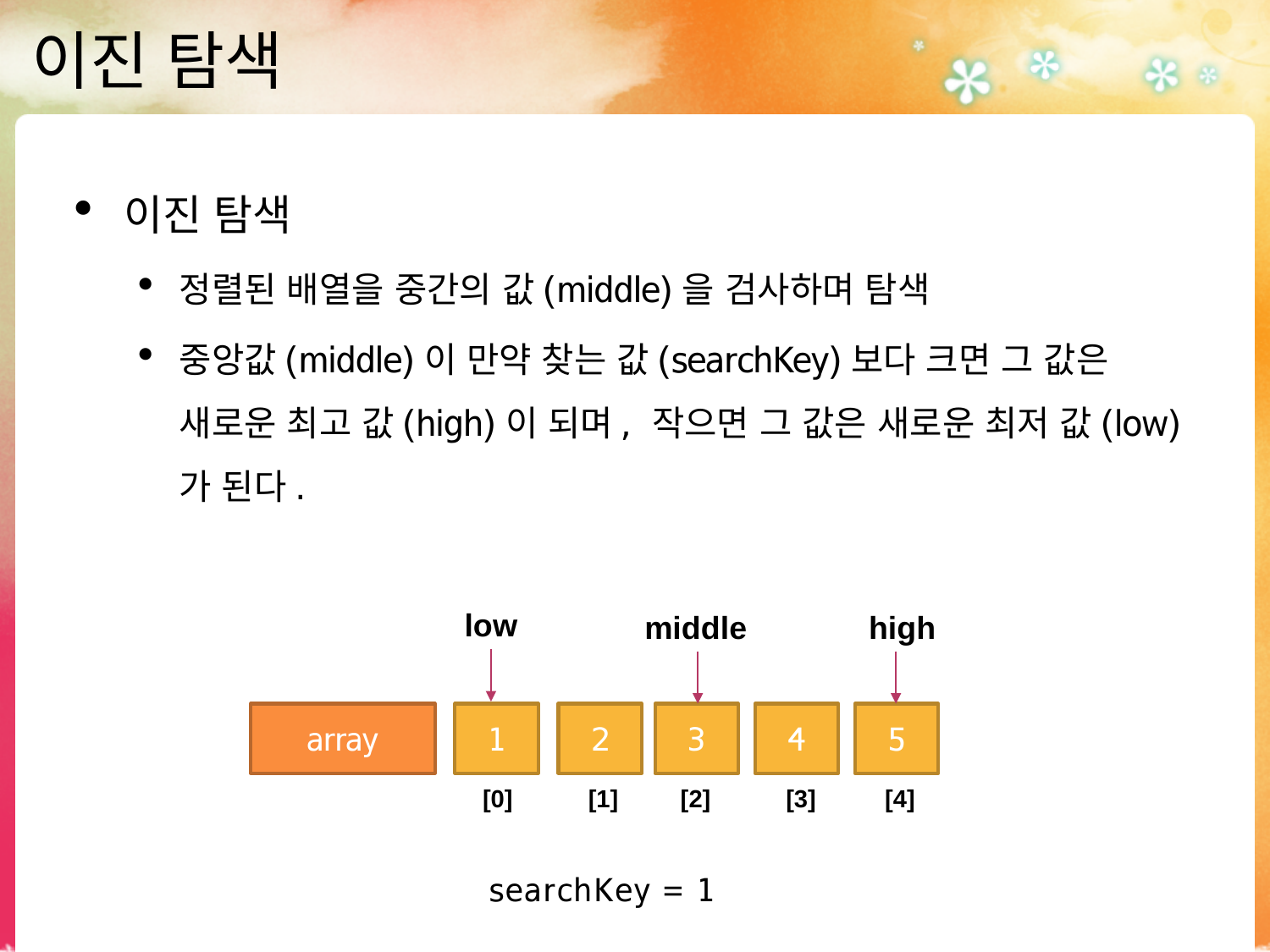

# 이진 탐색
이진 탐색
정렬된 배열을 중간의 값(middle)을 검사하며 탐색
중앙값(middle)이 만약 찾는 값(searchKey)보다 크면 그 값은 새로운 최고 값(high)이 되며, 작으면 그 값은 새로운 최저 값(low)가 된다.
low
middle
high
array
5
1
2
3
4
[4]
[1]
[3]
[0]
[2]
searchKey = 1